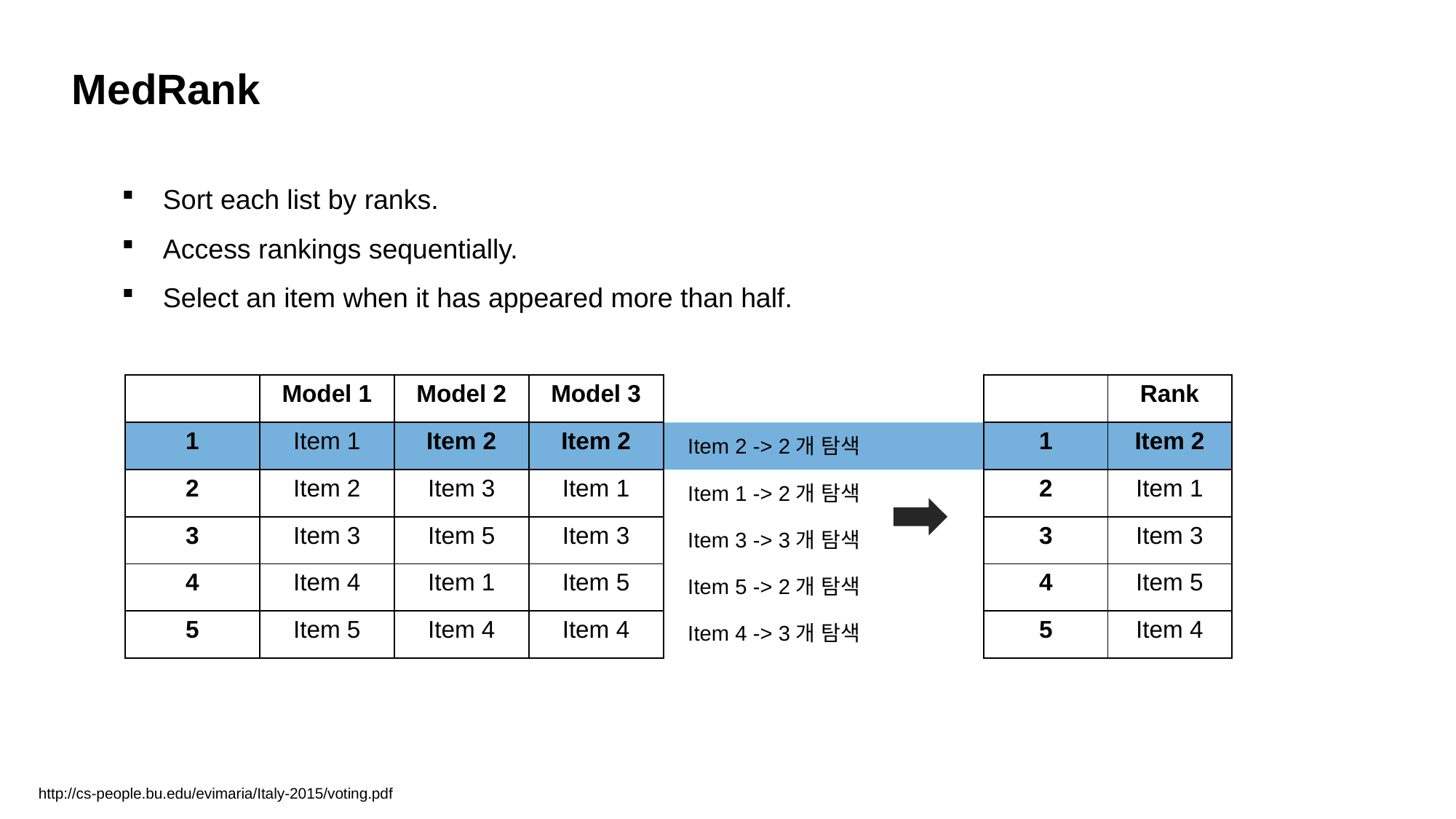

MedRank
Sort each list by ranks.
Access rankings sequentially.
Select an item when it has appeared more than half.

|  | Model 1 | Model 2 | Model 3 |
| --- | --- | --- | --- |
| 1 | Item 1 | Item 2 | Item 2 |
| 2 | Item 2 | Item 3 | Item 1 |
| 3 | Item 3 | Item 5 | Item 3 |
| 4 | Item 4 | Item 1 | Item 5 |
| 5 | Item 5 | Item 4 | Item 4 |
|  | Rank |
| --- | --- |
| 1 | Item 2 |
| 2 | Item 1 |
| 3 | Item 3 |
| 4 | Item 5 |
| 5 | Item 4 |

Item 2 -> 2개 탐색
Item 1 -> 2개 탐색

Item 3 -> 3개 탐색
Item 5 -> 2개 탐색
Item 4 -> 3개 탐색
http://cs-people.bu.edu/evimaria/Italy-2015/voting.pdf